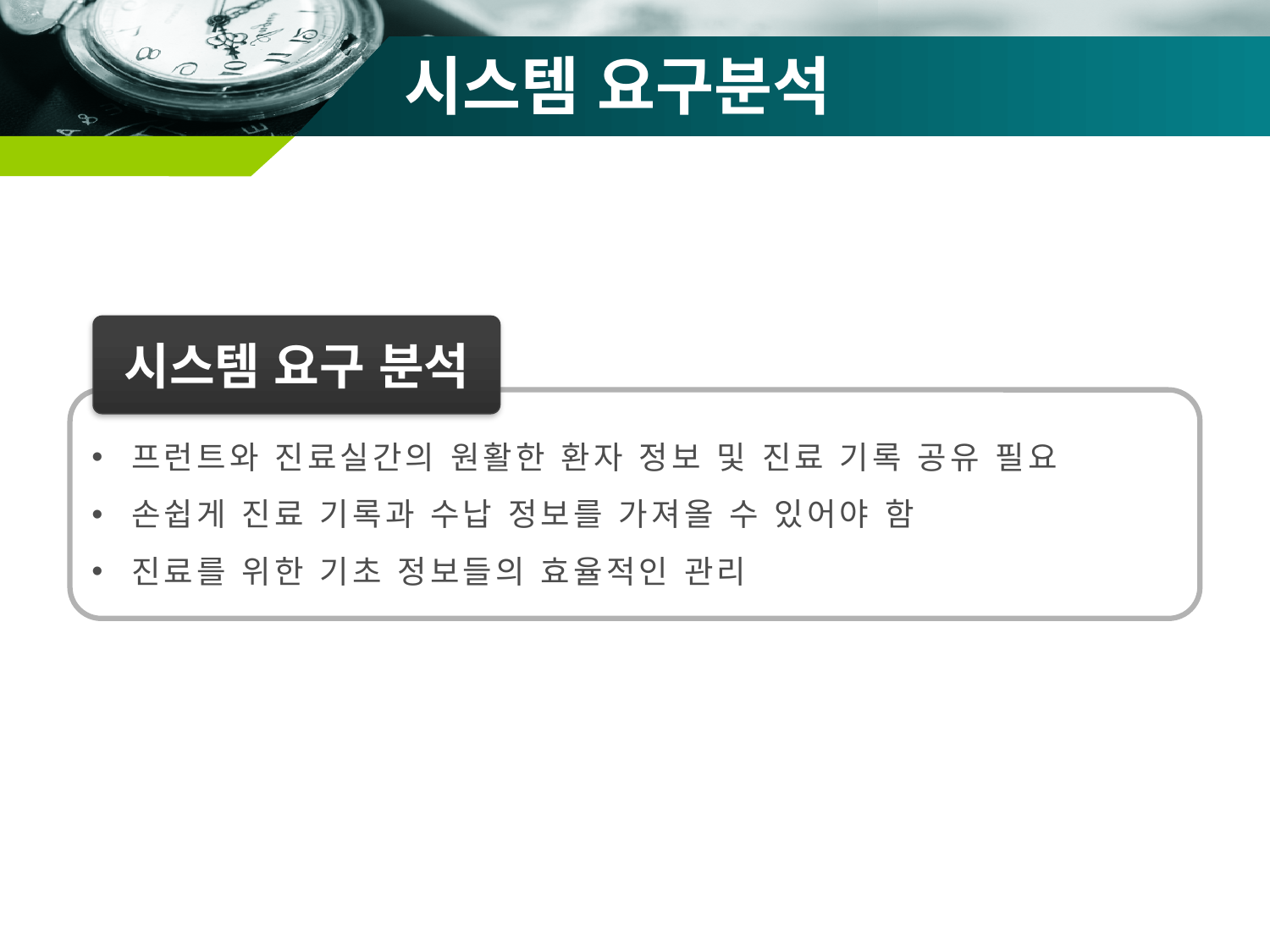

# 시스템 요구분석
시스템 요구 분석
프런트와 진료실간의 원활한 환자 정보 및 진료 기록 공유 필요
손쉽게 진료 기록과 수납 정보를 가져올 수 있어야 함
진료를 위한 기초 정보들의 효율적인 관리